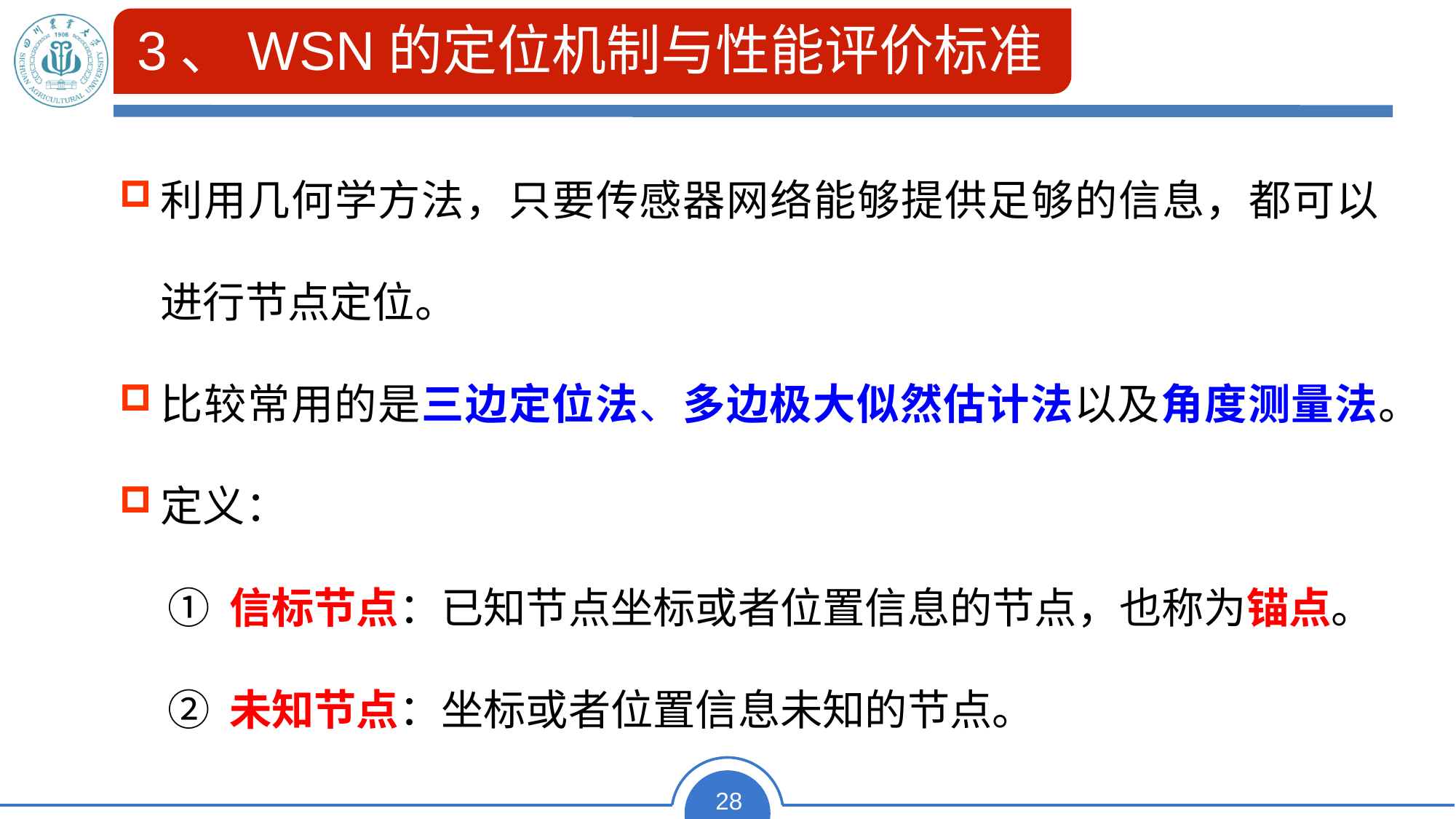

# 3、WSN的定位机制与性能评价标准
利用几何学方法，只要传感器网络能够提供足够的信息，都可以进行节点定位。
比较常用的是三边定位法、多边极大似然估计法以及角度测量法。
定义：
① 信标节点：已知节点坐标或者位置信息的节点，也称为锚点。
② 未知节点：坐标或者位置信息未知的节点。